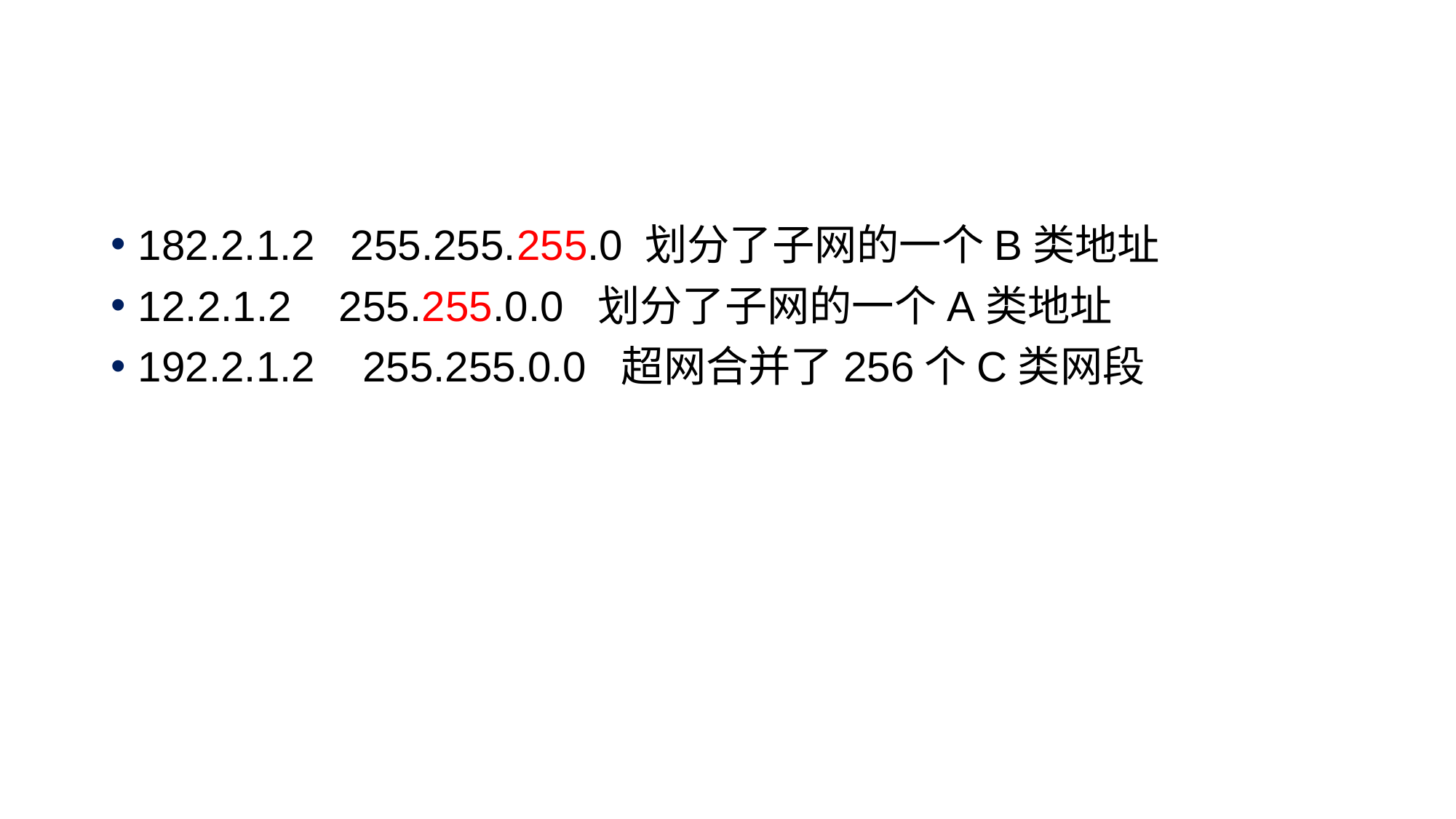

#
182.2.1.2   255.255.255.0 划分了子网的一个B类地址
12.2.1.2    255.255.0.0  划分了子网的一个A类地址
192.2.1.2    255.255.0.0  超网合并了256个C类网段